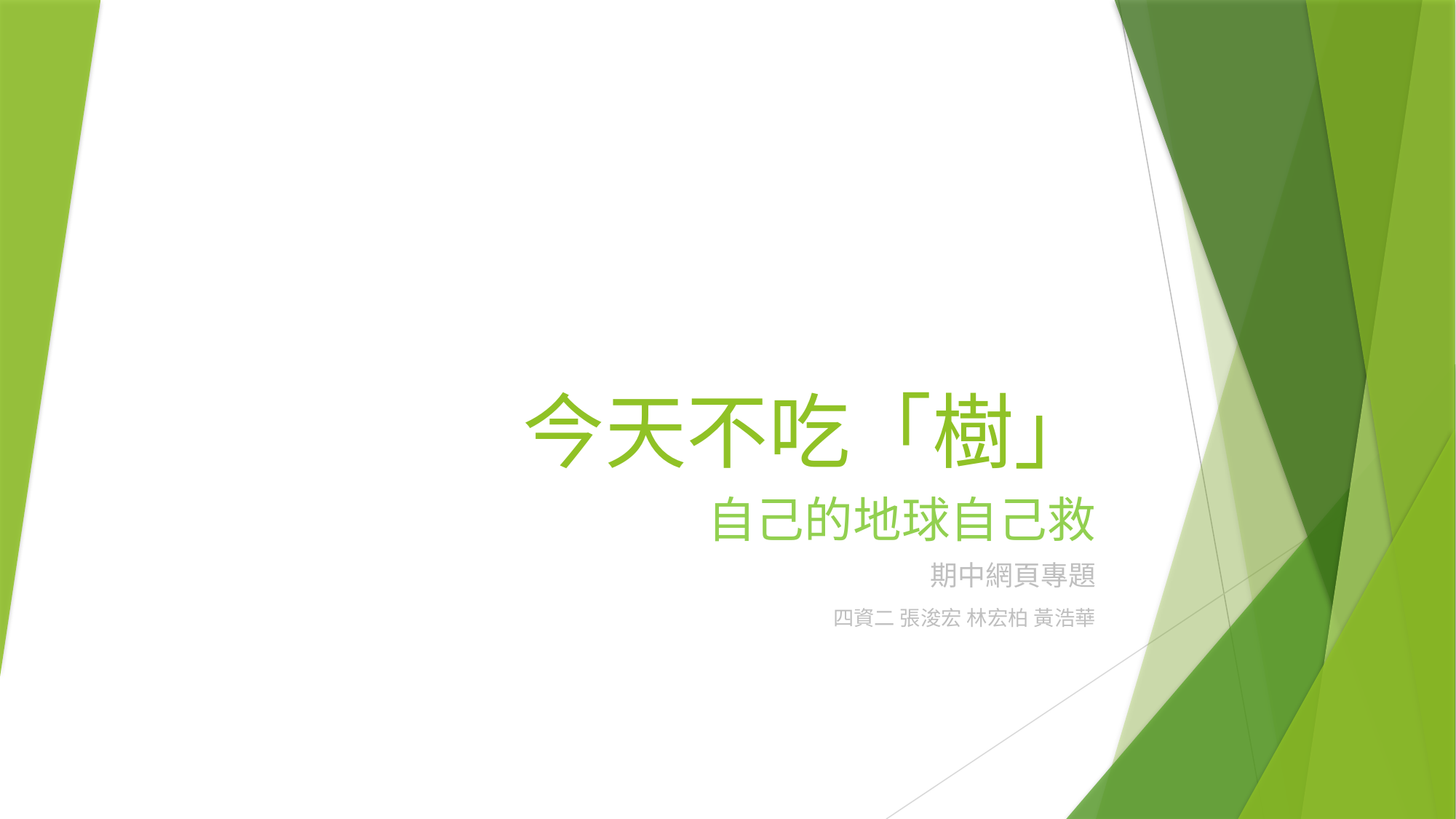

# 今天不吃「樹」
自己的地球自己救
期中網頁專題
四資二 張浚宏 林宏柏 黃浩華